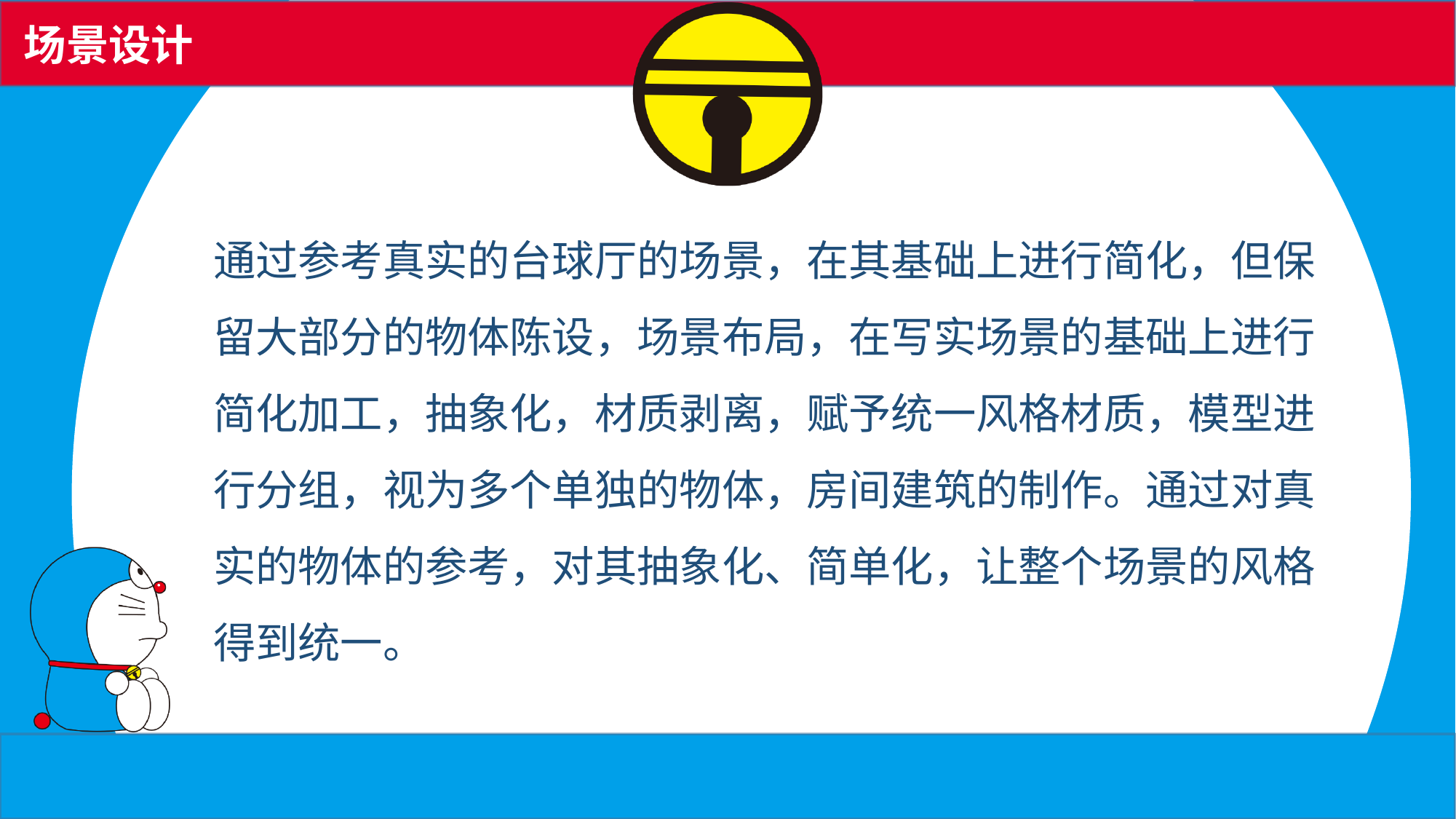

场景设计
通过参考真实的台球厅的场景，在其基础上进行简化，但保留大部分的物体陈设，场景布局，在写实场景的基础上进行简化加工，抽象化，材质剥离，赋予统一风格材质，模型进行分组，视为多个单独的物体，房间建筑的制作。通过对真实的物体的参考，对其抽象化、简单化，让整个场景的风格得到统一。
老鼠
铁板烧
大雄